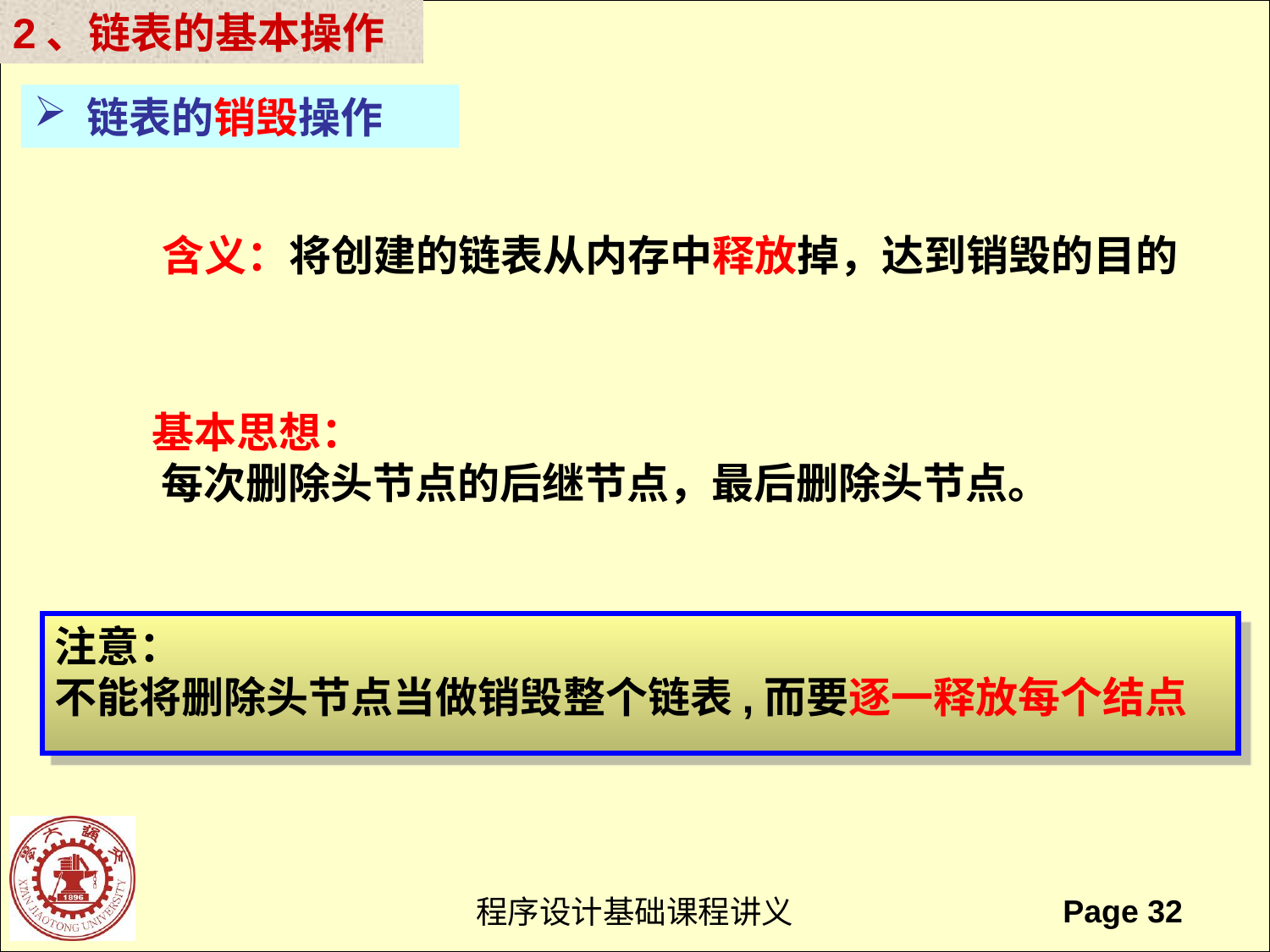

2、链表的基本操作
 链表的销毁操作
        含义：将创建的链表从内存中释放掉，达到销毁的目的
        基本思想：
         每次删除头节点的后继节点，最后删除头节点。
注意：
不能将删除头节点当做销毁整个链表,而要逐一释放每个结点